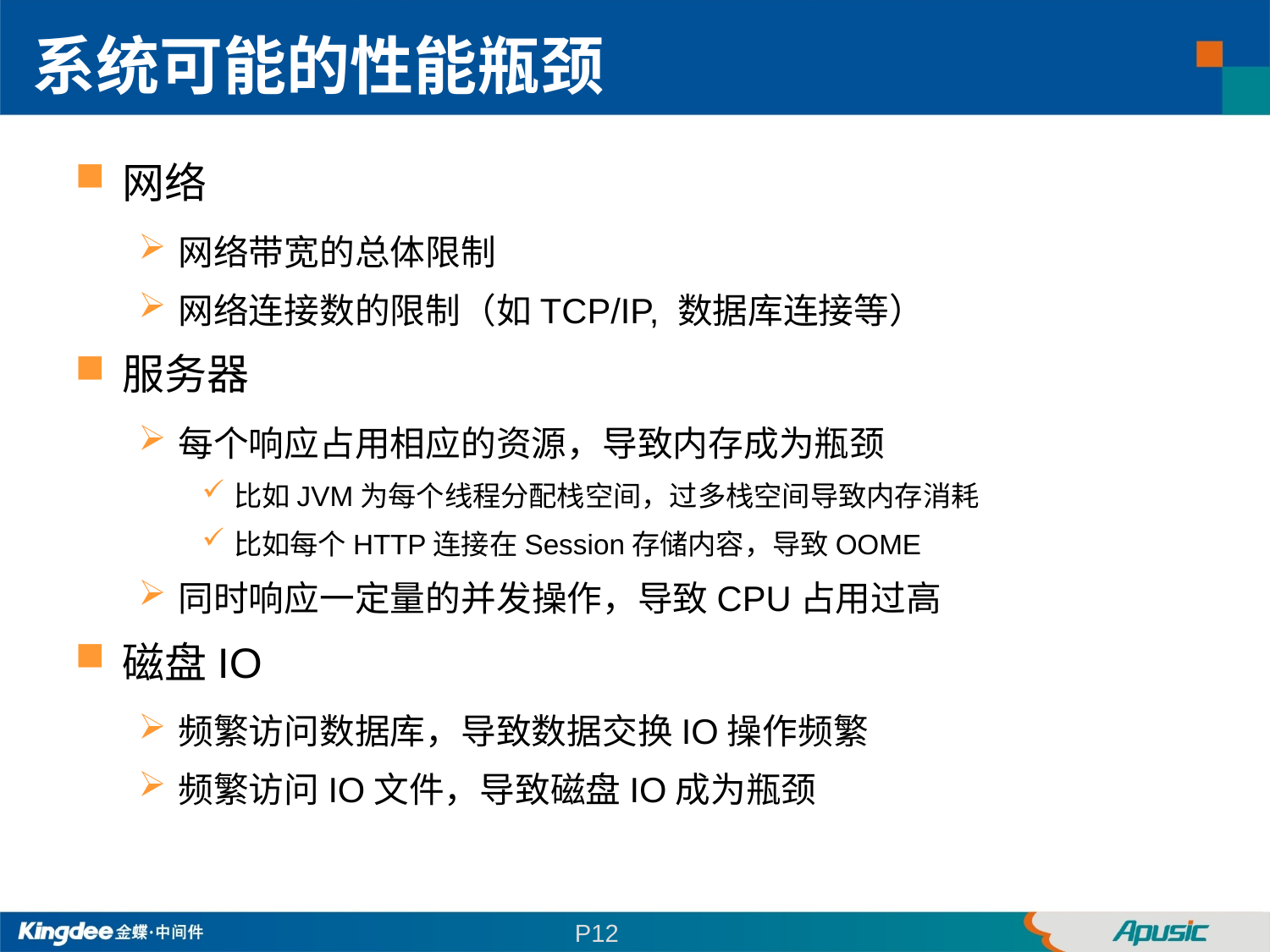

系统可能的性能瓶颈
网络
网络带宽的总体限制
网络连接数的限制（如TCP/IP, 数据库连接等）
服务器
每个响应占用相应的资源，导致内存成为瓶颈
比如JVM为每个线程分配栈空间，过多栈空间导致内存消耗
比如每个HTTP连接在Session存储内容，导致OOME
同时响应一定量的并发操作，导致CPU占用过高
磁盘IO
频繁访问数据库，导致数据交换IO操作频繁
频繁访问IO文件，导致磁盘IO成为瓶颈